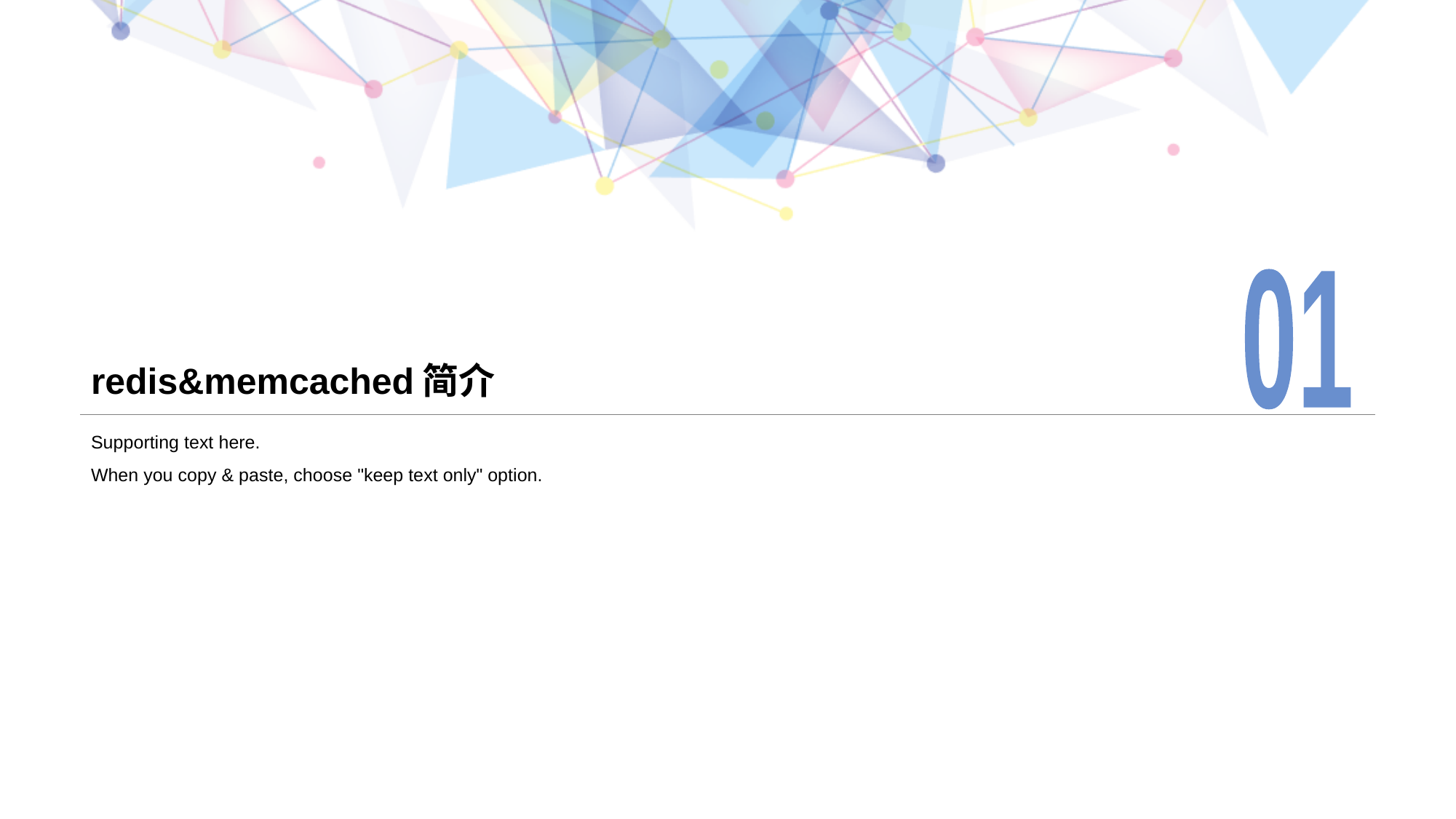

01
# redis&memcached简介
Supporting text here.
When you copy & paste, choose "keep text only" option.